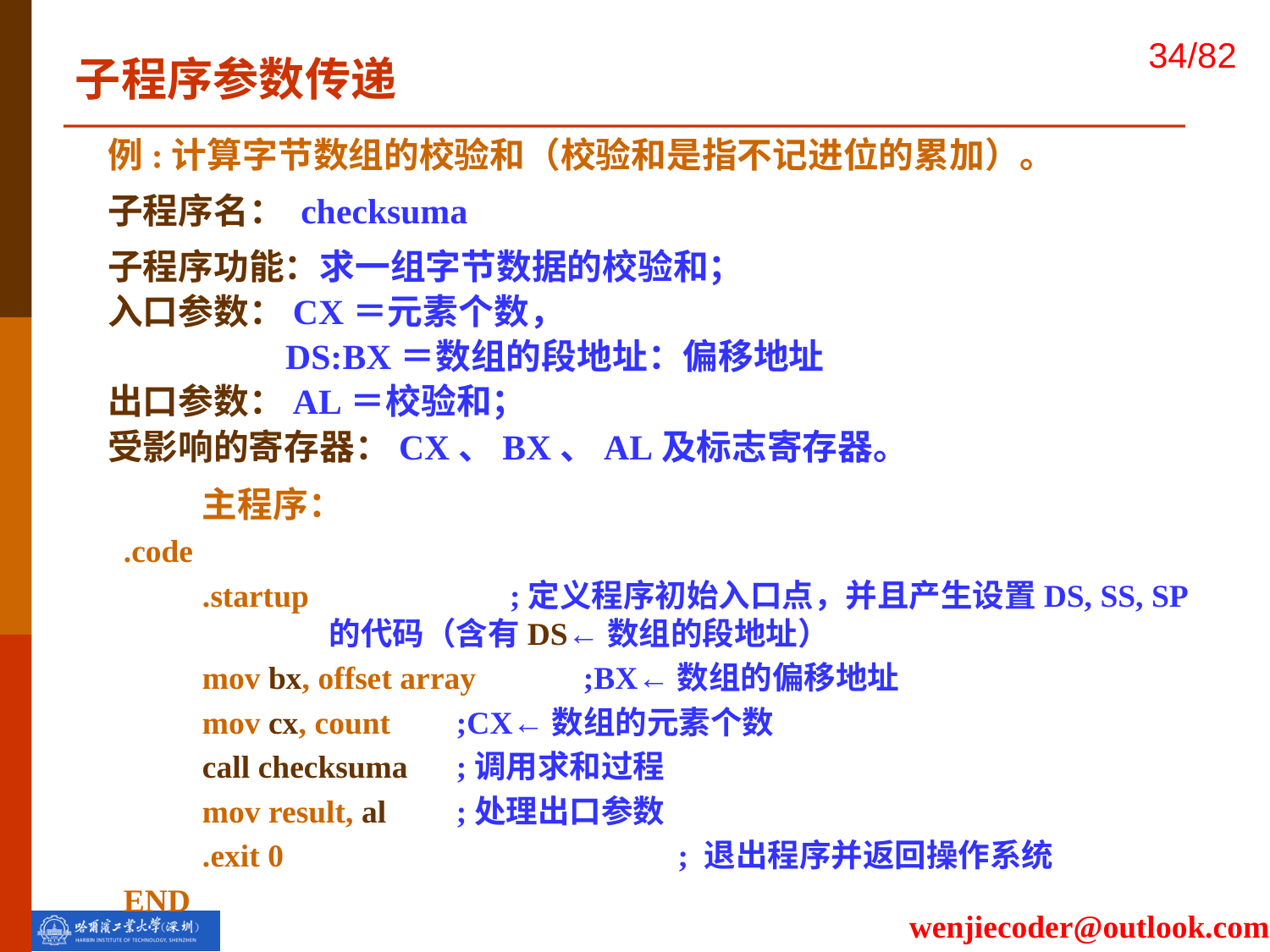

子程序参数传递
例:计算字节数组的校验和（校验和是指不记进位的累加）。
子程序名： checksuma
子程序功能：求一组字节数据的校验和；
入口参数：CX＝元素个数，
                    DS:BX＝数组的段地址：偏移地址
出口参数：AL＝校验和；
受影响的寄存器：CX、BX、AL及标志寄存器。
	主程序：
      .code
	.startup                         ;定义程序初始入口点，并且产生设置DS, SS, SP		的代码（含有DS←数组的段地址）
	mov bx, offset array	;BX←数组的偏移地址
	mov cx, count	;CX←数组的元素个数
	call checksuma	;调用求和过程
	mov result, al	;处理出口参数
	.exit 0                                                 ; 退出程序并返回操作系统
      END